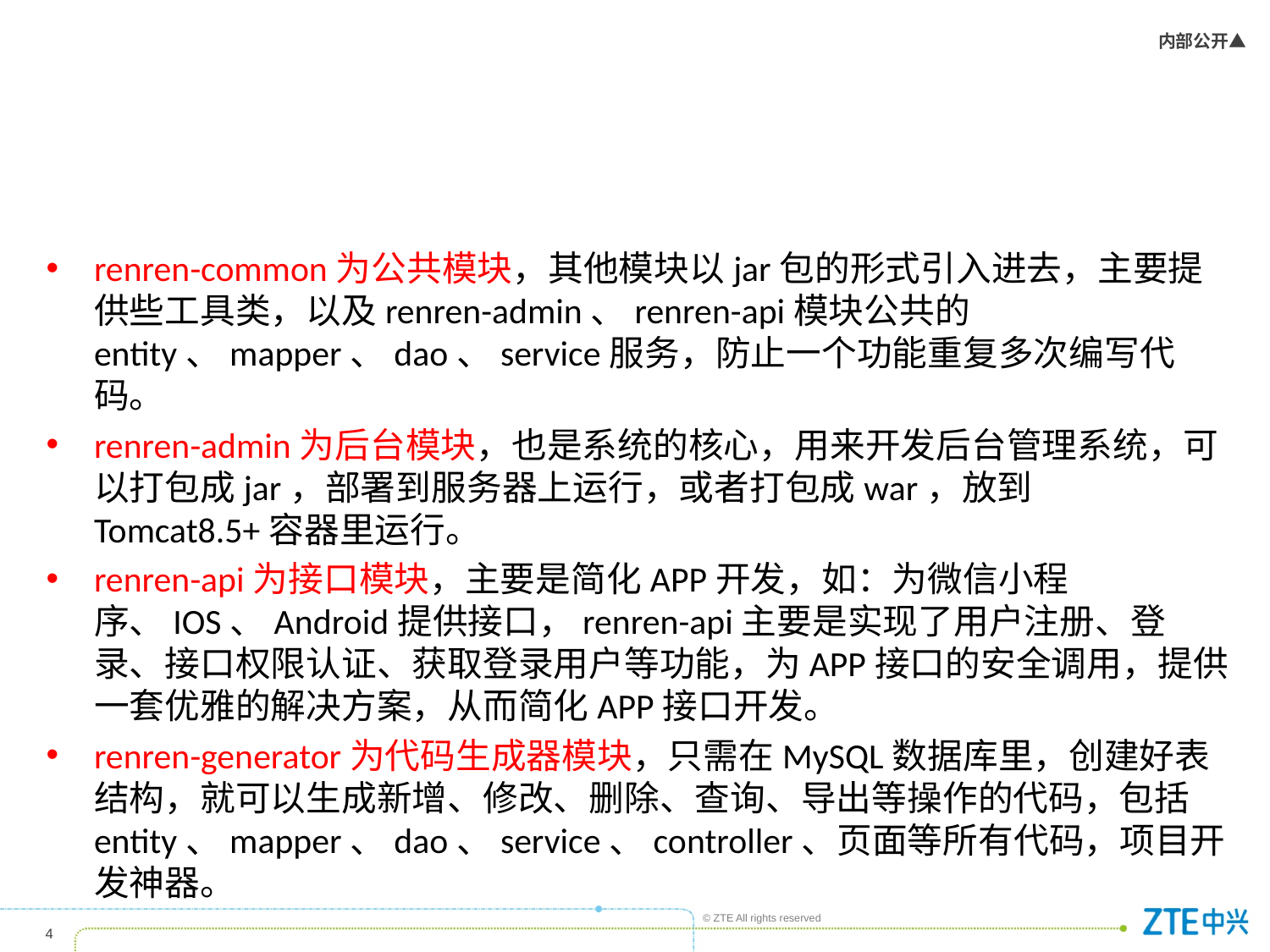

#
renren-common为公共模块，其他模块以jar包的形式引入进去，主要提供些工具类，以及renren-admin、renren-api模块公共的entity、mapper、dao、service服务，防止一个功能重复多次编写代码。
renren-admin为后台模块，也是系统的核心，用来开发后台管理系统，可以打包成jar，部署到服务器上运行，或者打包成war，放到Tomcat8.5+容器里运行。
renren-api为接口模块，主要是简化APP开发，如：为微信小程序、IOS、Android提供接口，renren-api主要是实现了用户注册、登录、接口权限认证、获取登录用户等功能，为APP接口的安全调用，提供一套优雅的解决方案，从而简化APP接口开发。
renren-generator为代码生成器模块，只需在MySQL数据库里，创建好表结构，就可以生成新增、修改、删除、查询、导出等操作的代码，包括entity、mapper、dao、service、controller、页面等所有代码，项目开发神器。